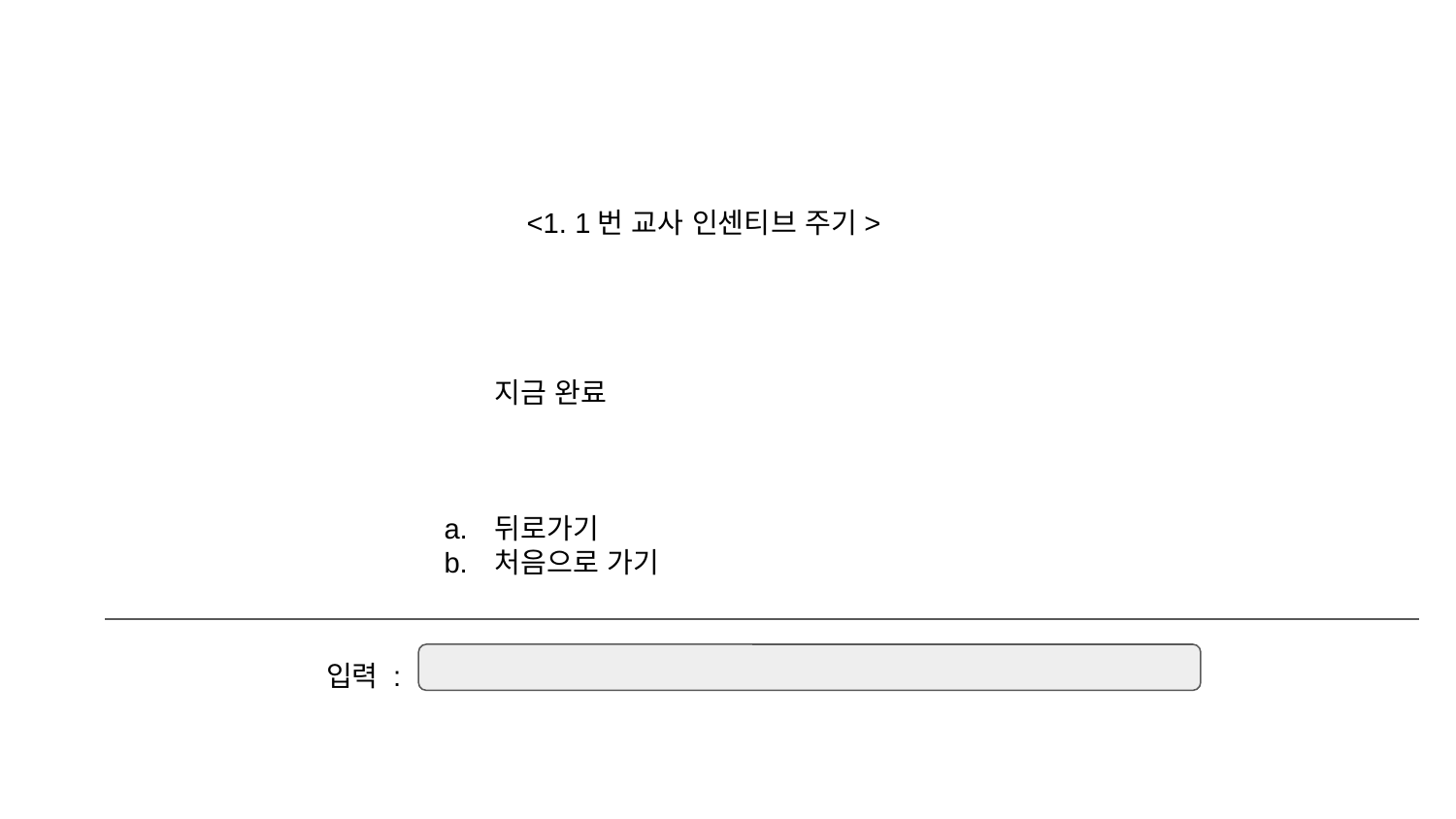

<1. 1번 교사 인센티브 주기>

지금 완료

뒤로가기
처음으로 가기

입력 :